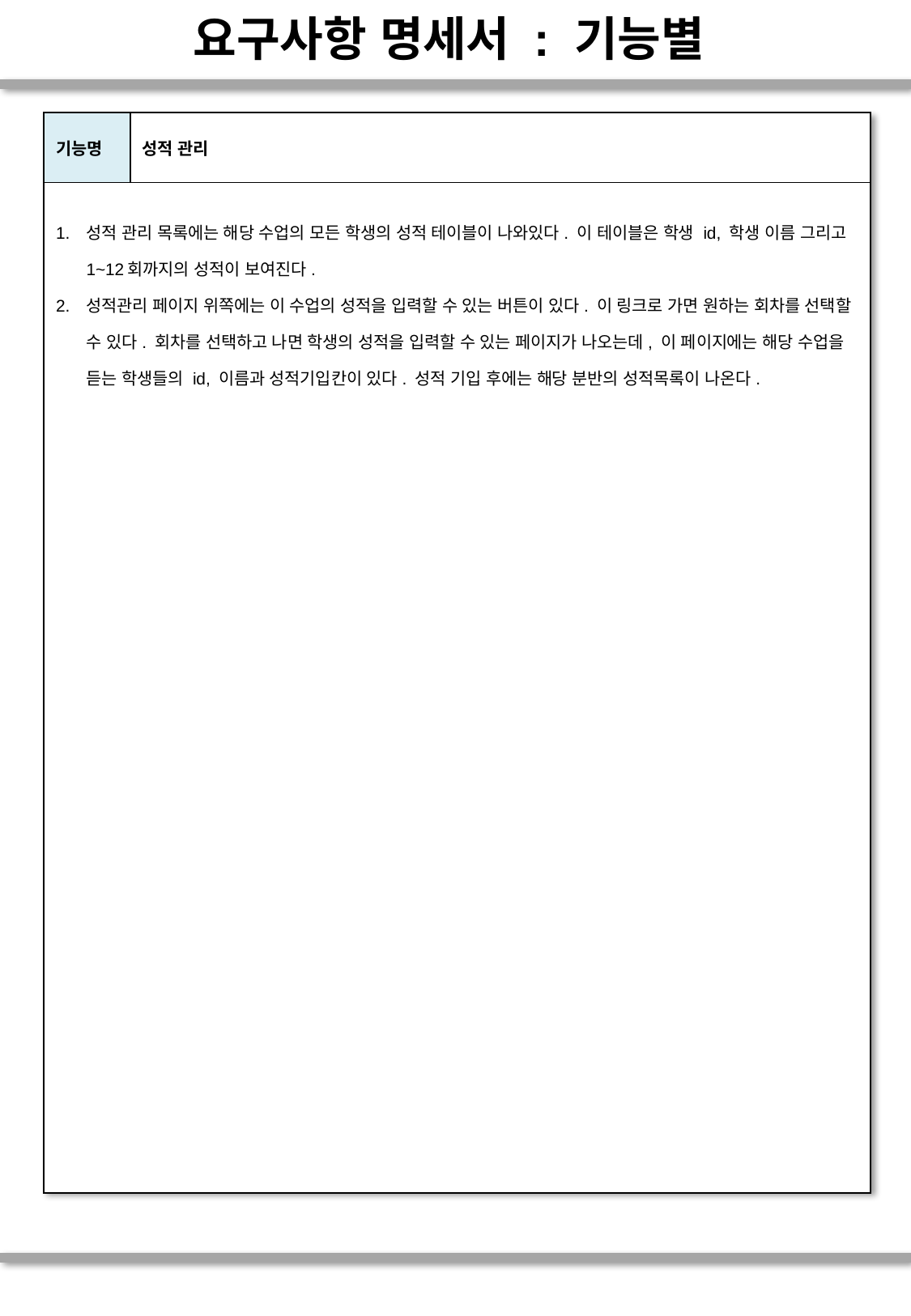

# 요구사항 명세서 : 기능별
| 기능명 | 성적 관리 |
| --- | --- |
| 성적 관리 목록에는 해당 수업의 모든 학생의 성적 테이블이 나와있다. 이 테이블은 학생 id, 학생 이름 그리고 1~12회까지의 성적이 보여진다. 성적관리 페이지 위쪽에는 이 수업의 성적을 입력할 수 있는 버튼이 있다. 이 링크로 가면 원하는 회차를 선택할 수 있다. 회차를 선택하고 나면 학생의 성적을 입력할 수 있는 페이지가 나오는데, 이 페이지에는 해당 수업을 듣는 학생들의 id, 이름과 성적기입칸이 있다. 성적 기입 후에는 해당 분반의 성적목록이 나온다. |  |